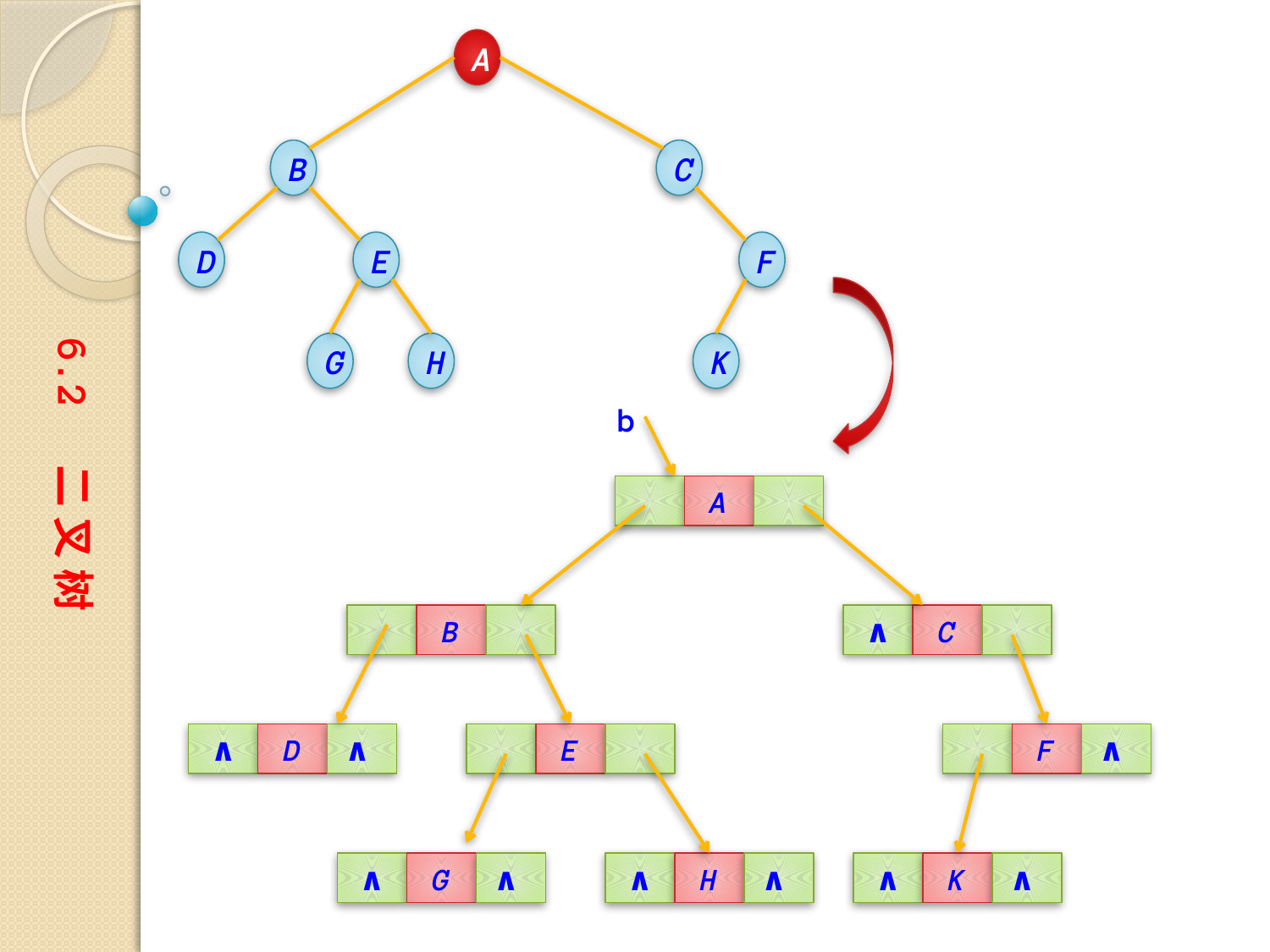

A
B
C
D
E
F
G
H
K

6.2  二 叉 树
b

A

B

∧
C

∧
D
∧

E

F
∧
∧
G
∧
∧
H
∧
∧
K
∧